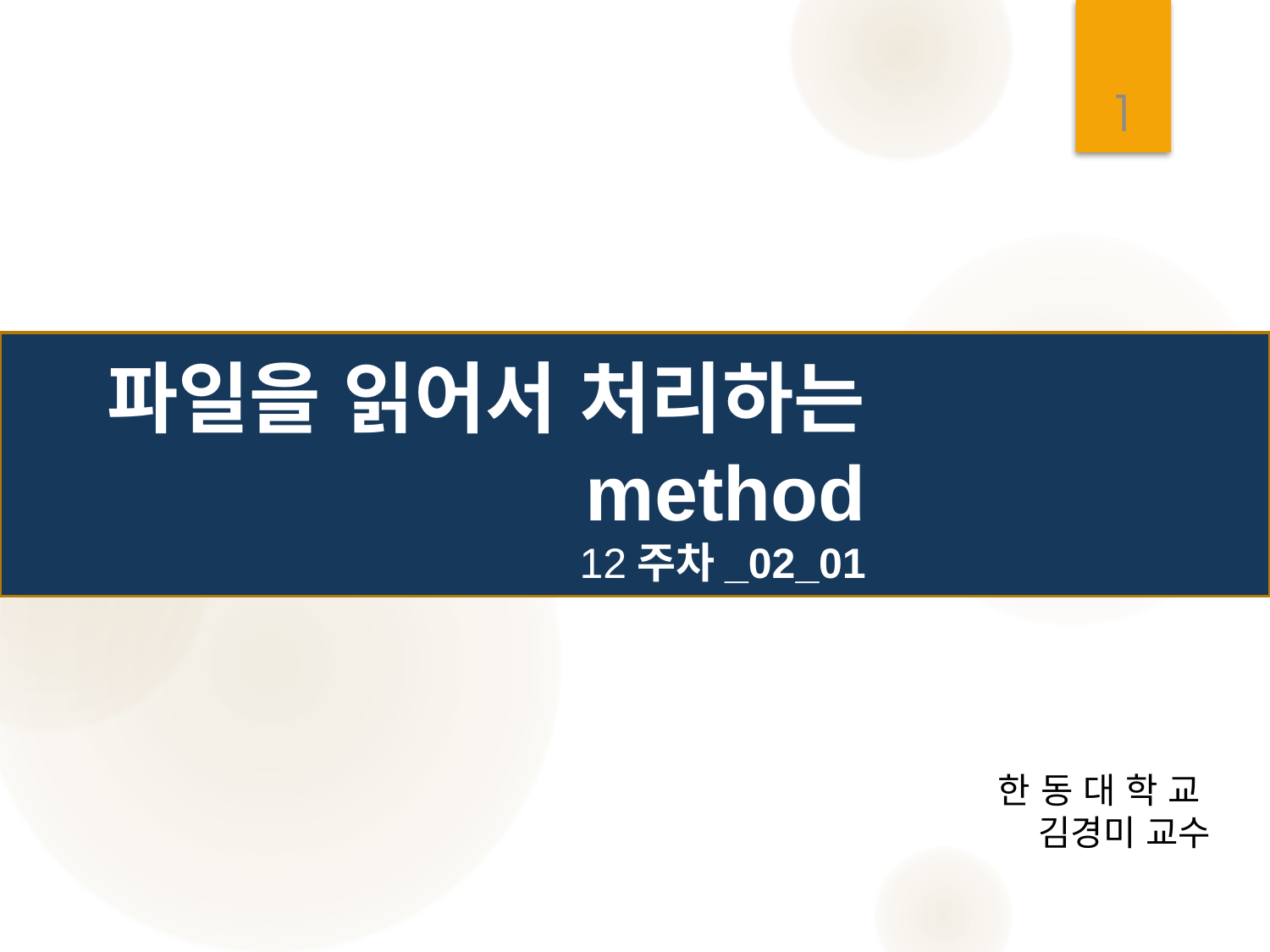

1

# 파일을 읽어서 처리하는 method 12주차_02_01
한 동 대 학 교
김경미 교수